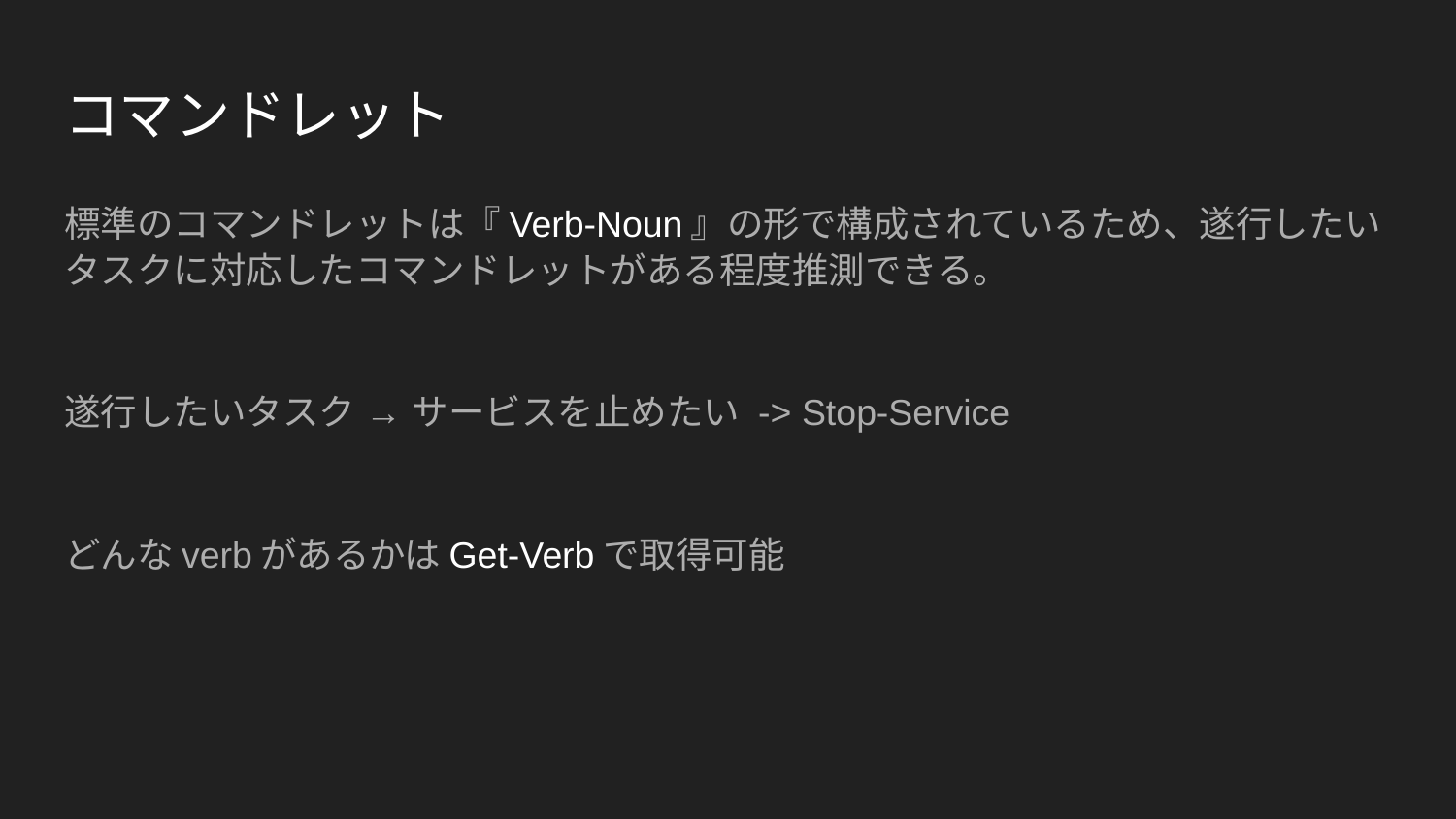

# コマンドレット
標準のコマンドレットは『Verb-Noun』の形で構成されているため、遂行したいタスクに対応したコマンドレットがある程度推測できる。

遂行したいタスク → サービスを止めたい -> Stop-Service

どんなverbがあるかはGet-Verbで取得可能